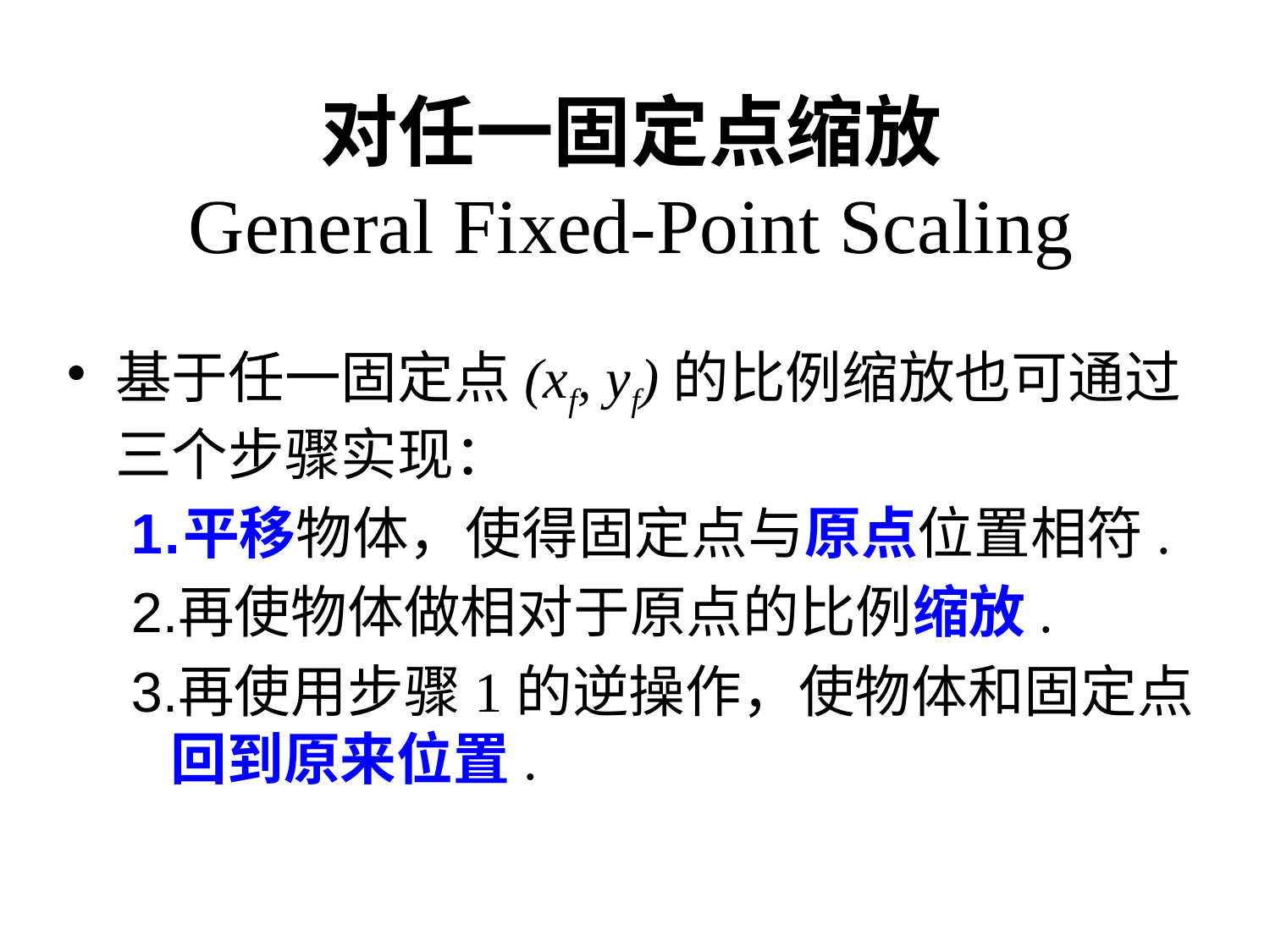

# 对任一固定点缩放 General Fixed-Point Scaling

基于任一固定点(xf, yf)的比例缩放也可通过三个步骤实现：
平移物体，使得固定点与原点位置相符.
再使物体做相对于原点的比例缩放.
再使用步骤1的逆操作，使物体和固定点回到原来位置.